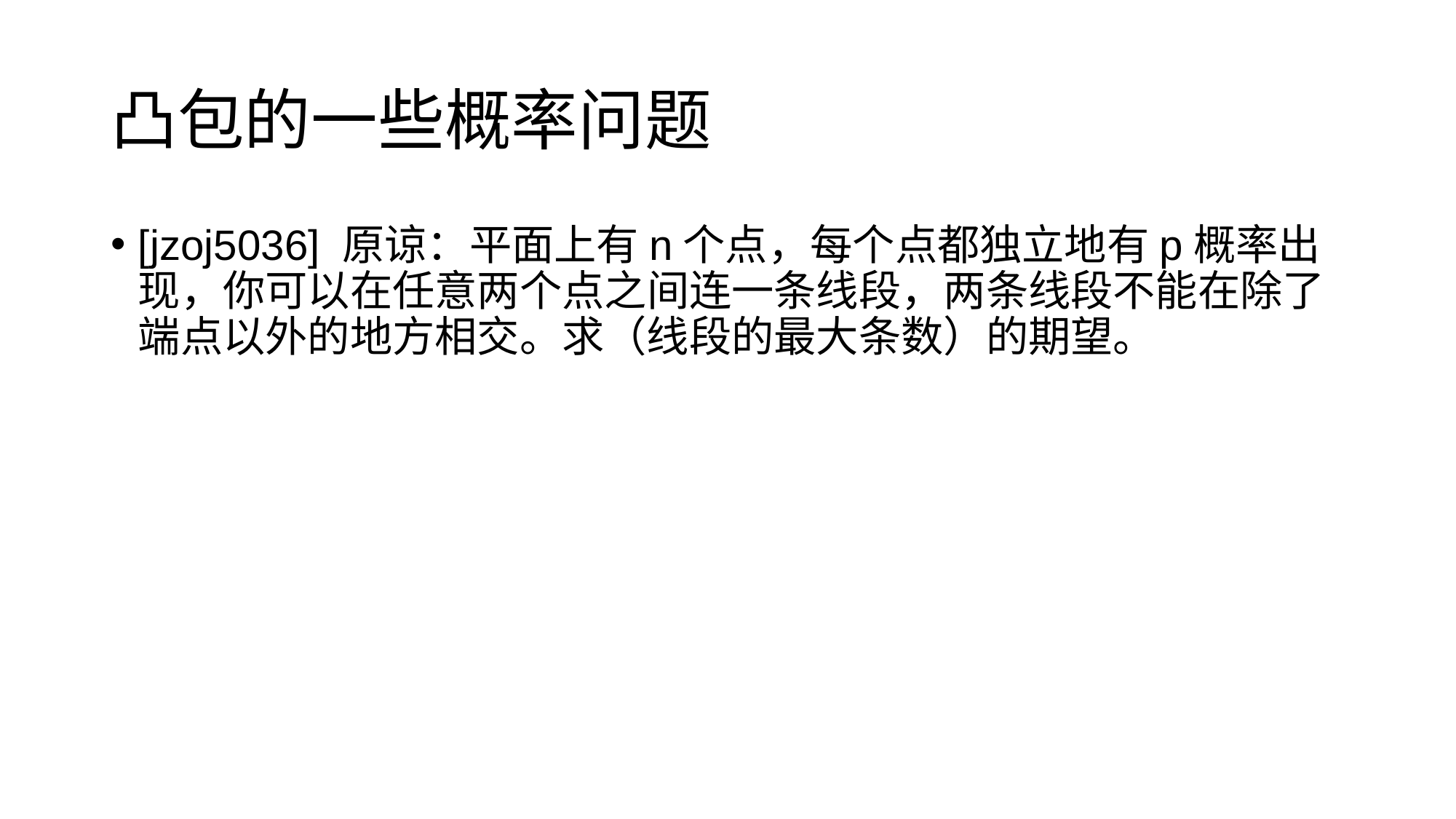

# 凸包的一些概率问题
[jzoj5036] 原谅：平面上有n个点，每个点都独立地有p概率出现，你可以在任意两个点之间连一条线段，两条线段不能在除了端点以外的地方相交。求（线段的最大条数）的期望。